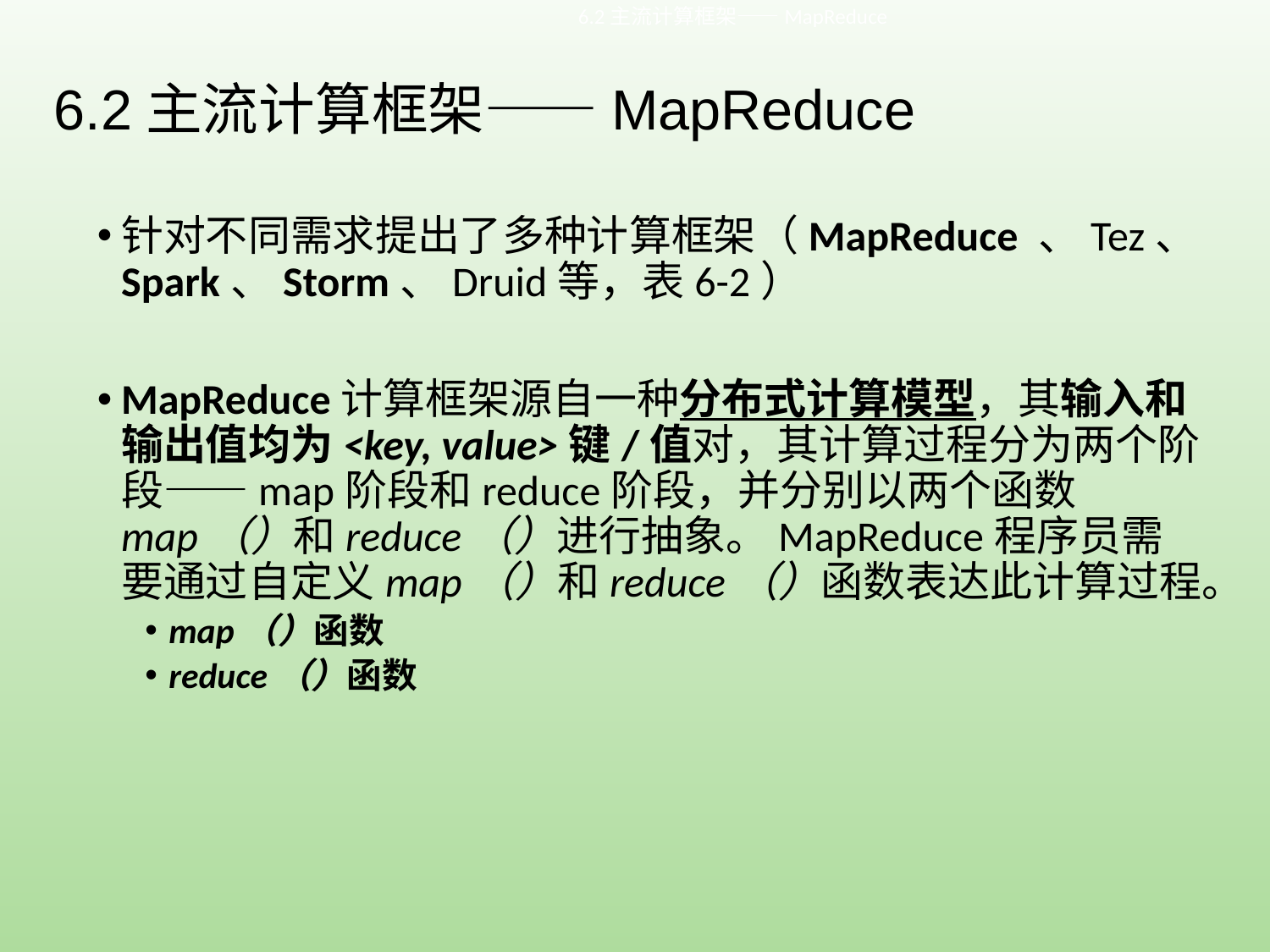

6.2主流计算框架——MapReduce
# 6.2主流计算框架——MapReduce
针对不同需求提出了多种计算框架（MapReduce 、Tez、Spark、Storm、Druid等，表6-2）

MapReduce计算框架源自一种分布式计算模型，其输入和输出值均为<key, value>键/值对，其计算过程分为两个阶段——map阶段和reduce阶段，并分别以两个函数map（）和reduce（）进行抽象。MapReduce程序员需要通过自定义map（）和reduce（）函数表达此计算过程。
map（）函数
reduce（）函数